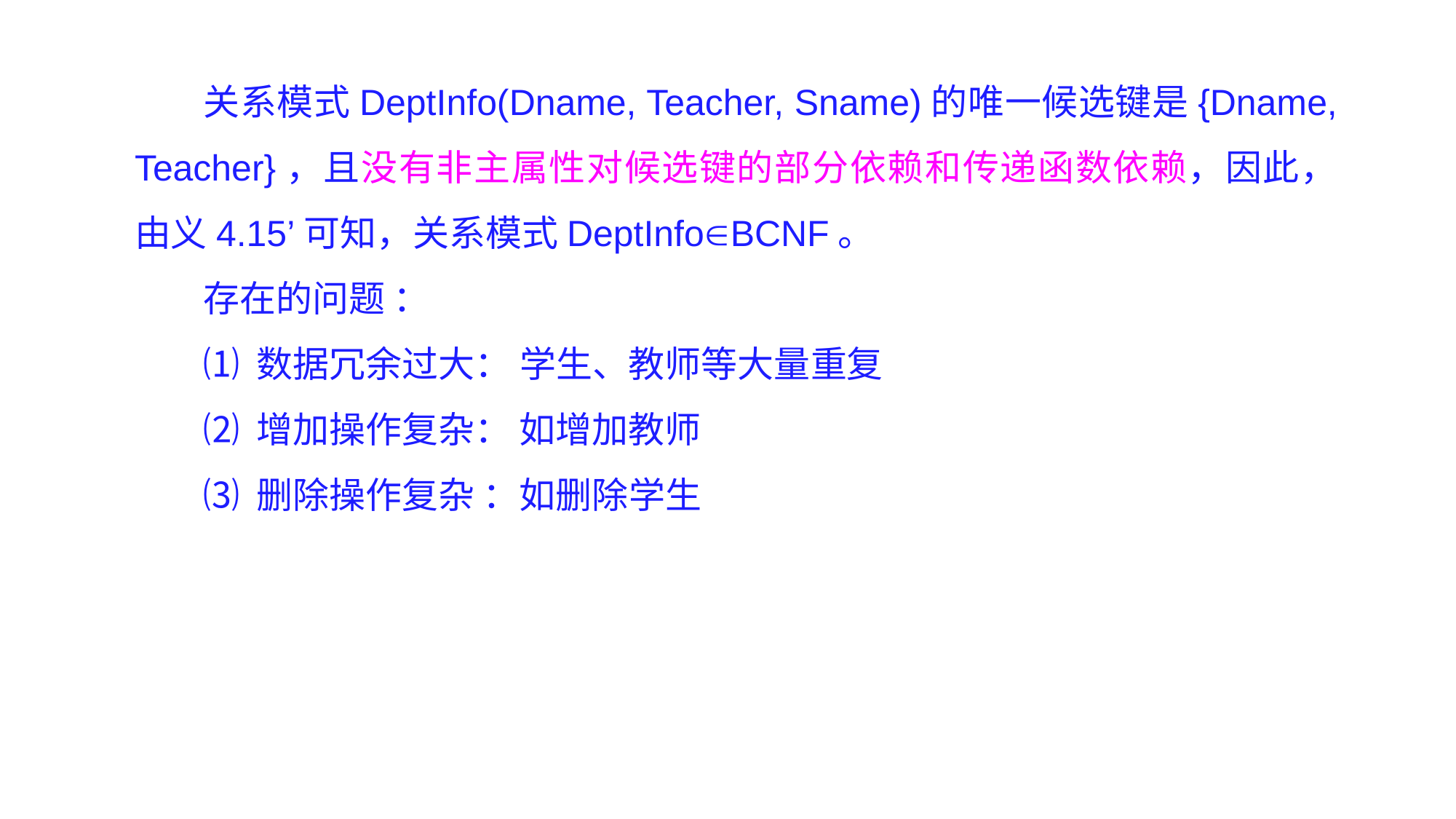

关系模式DeptInfo(Dname, Teacher, Sname)的唯一候选键是{Dname, Teacher}，且没有非主属性对候选键的部分依赖和传递函数依赖，因此，由义4.15’可知，关系模式DeptInfo∈BCNF。
存在的问题 ：
⑴ 数据冗余过大： 学生、教师等大量重复
⑵ 增加操作复杂： 如增加教师
⑶ 删除操作复杂 ：如删除学生